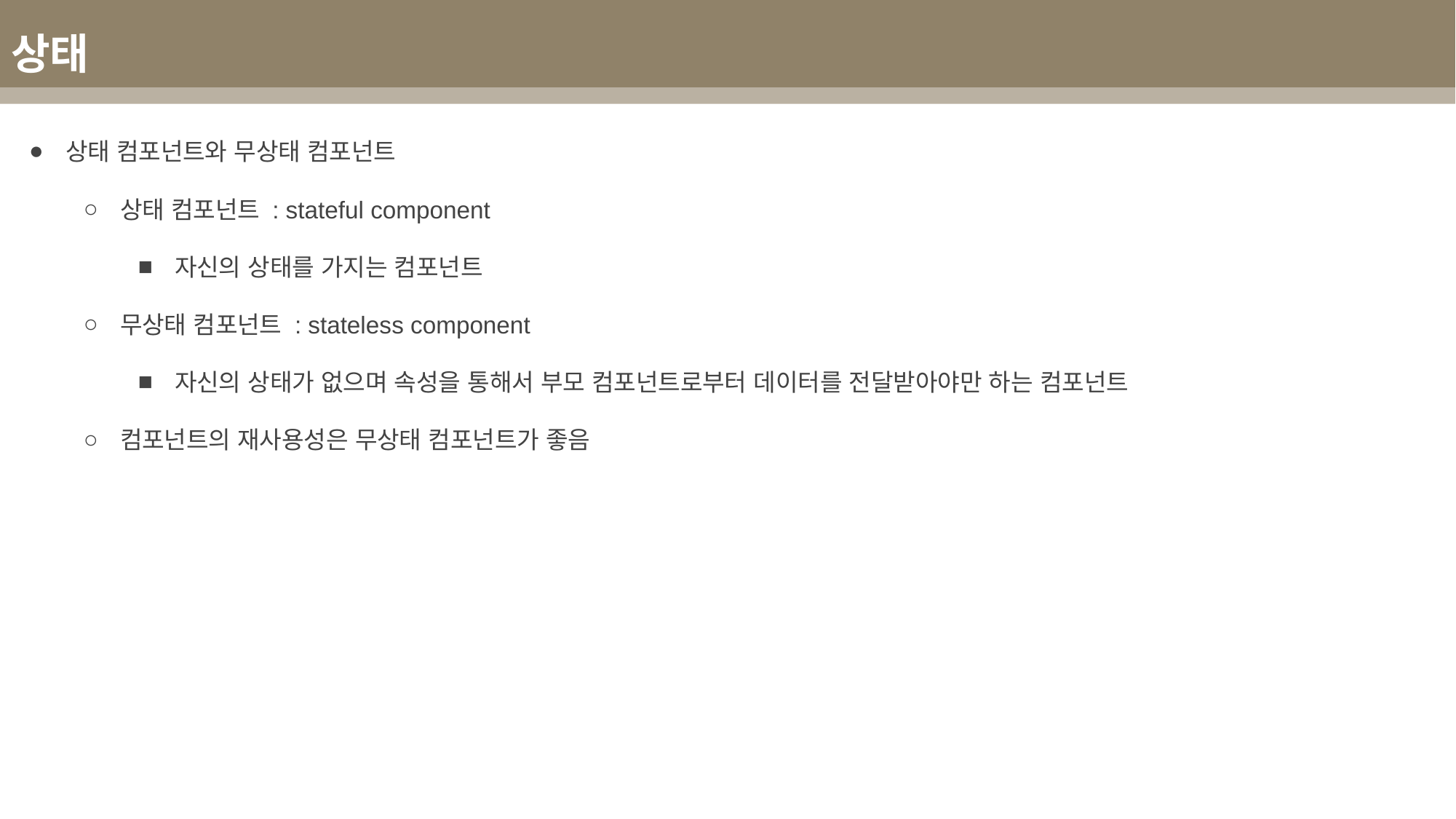

상태
상태 컴포넌트와 무상태 컴포넌트
상태 컴포넌트 : stateful component
자신의 상태를 가지는 컴포넌트
무상태 컴포넌트 : stateless component
자신의 상태가 없으며 속성을 통해서 부모 컴포넌트로부터 데이터를 전달받아야만 하는 컴포넌트
컴포넌트의 재사용성은 무상태 컴포넌트가 좋음